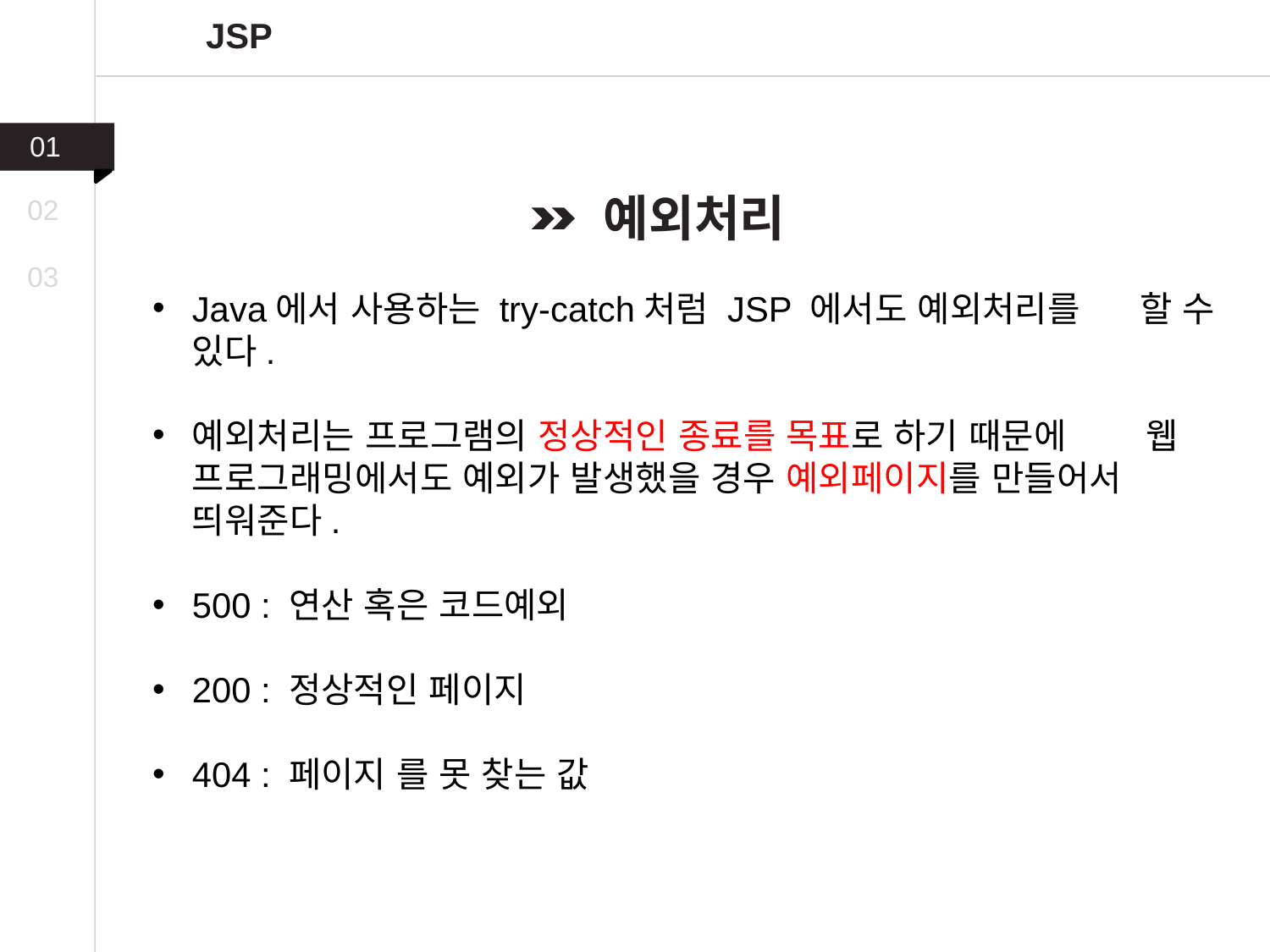

JSP
01

   예외처리
02

03
Java에서 사용하는 try-catch처럼 JSP 에서도 예외처리를      할 수 있다.

예외처리는 프로그램의 정상적인 종료를 목표로 하기 때문에        웹 프로그래밍에서도 예외가 발생했을 경우 예외페이지를 만들어서 띄워준다.

500 : 연산 혹은 코드예외

200 : 정상적인 페이지

404 : 페이지 를 못 찾는 값